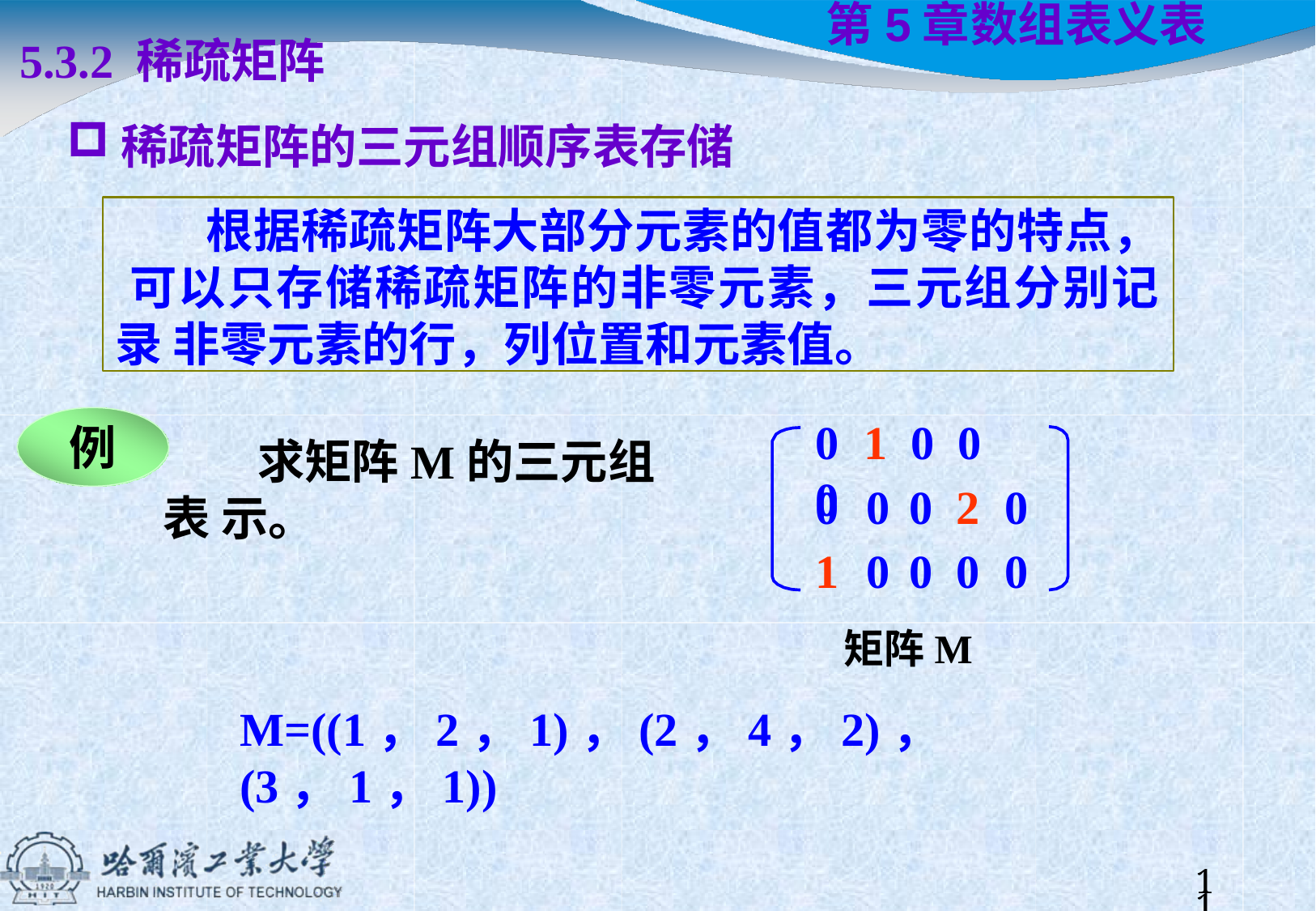

5.3.2 稀疏矩阵
稀疏矩阵的三元组顺序表存储
# 第5章	数组表义表
根据稀疏矩阵大部分元素的值都为零的特点，  可以只存储稀疏矩阵的非零元素，三元组分别记录 非零元素的行，列位置和元素值。

0	1	0	0	0
例

求矩阵M的三元组表 示。
| 0 0 | 0 | 2 | 0 |
| --- | --- | --- | --- |
| 1 0 | 0 | 0 | 0 |
矩阵M
M=((1，2，1)，(2，4，2)，(3，1，1))
11